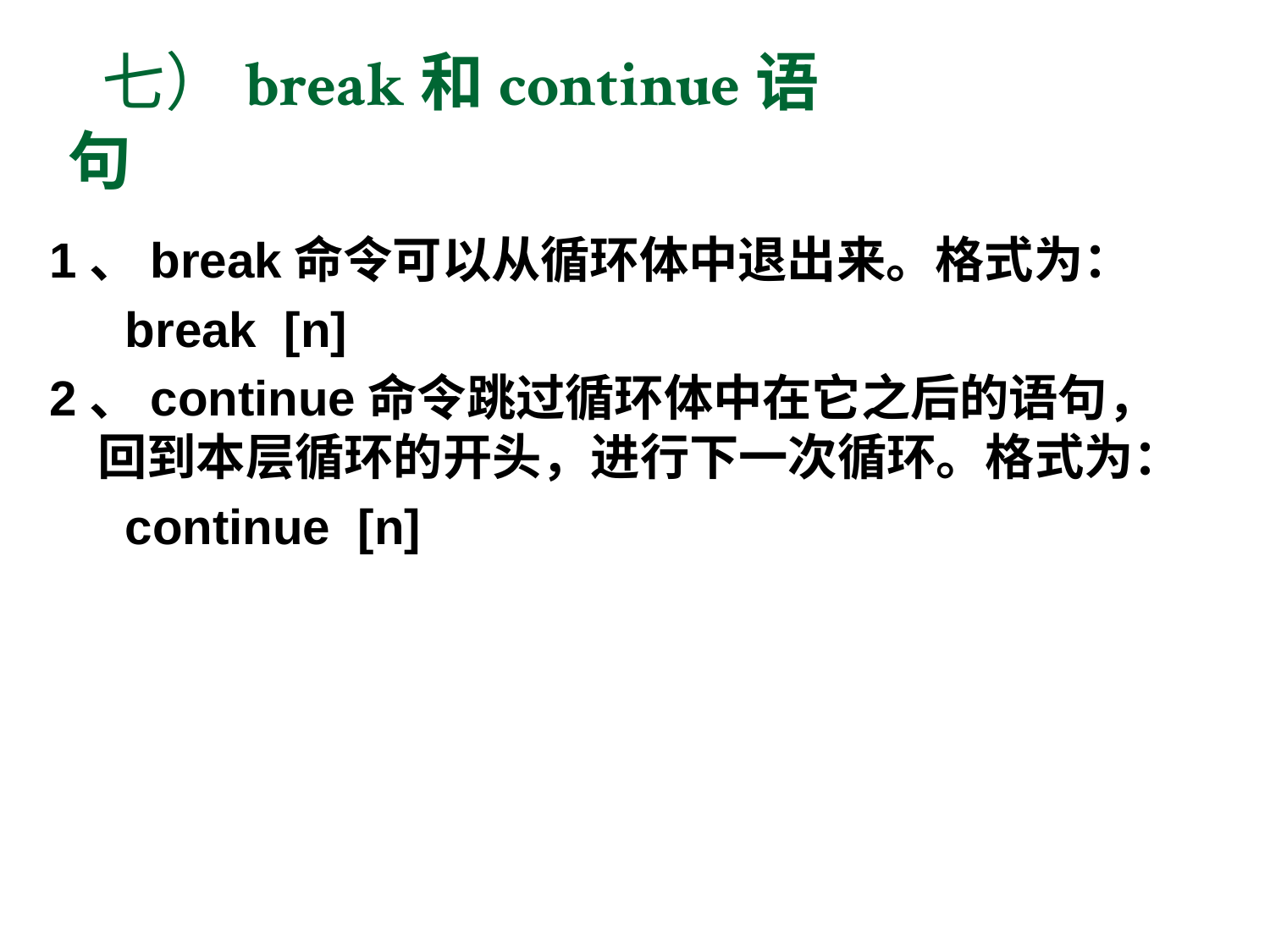

# 七）break和continue语句
1、break命令可以从循环体中退出来。格式为：
  break  [n]
2、continue命令跳过循环体中在它之后的语句，回到本层循环的开头，进行下一次循环。格式为：
  continue  [n]